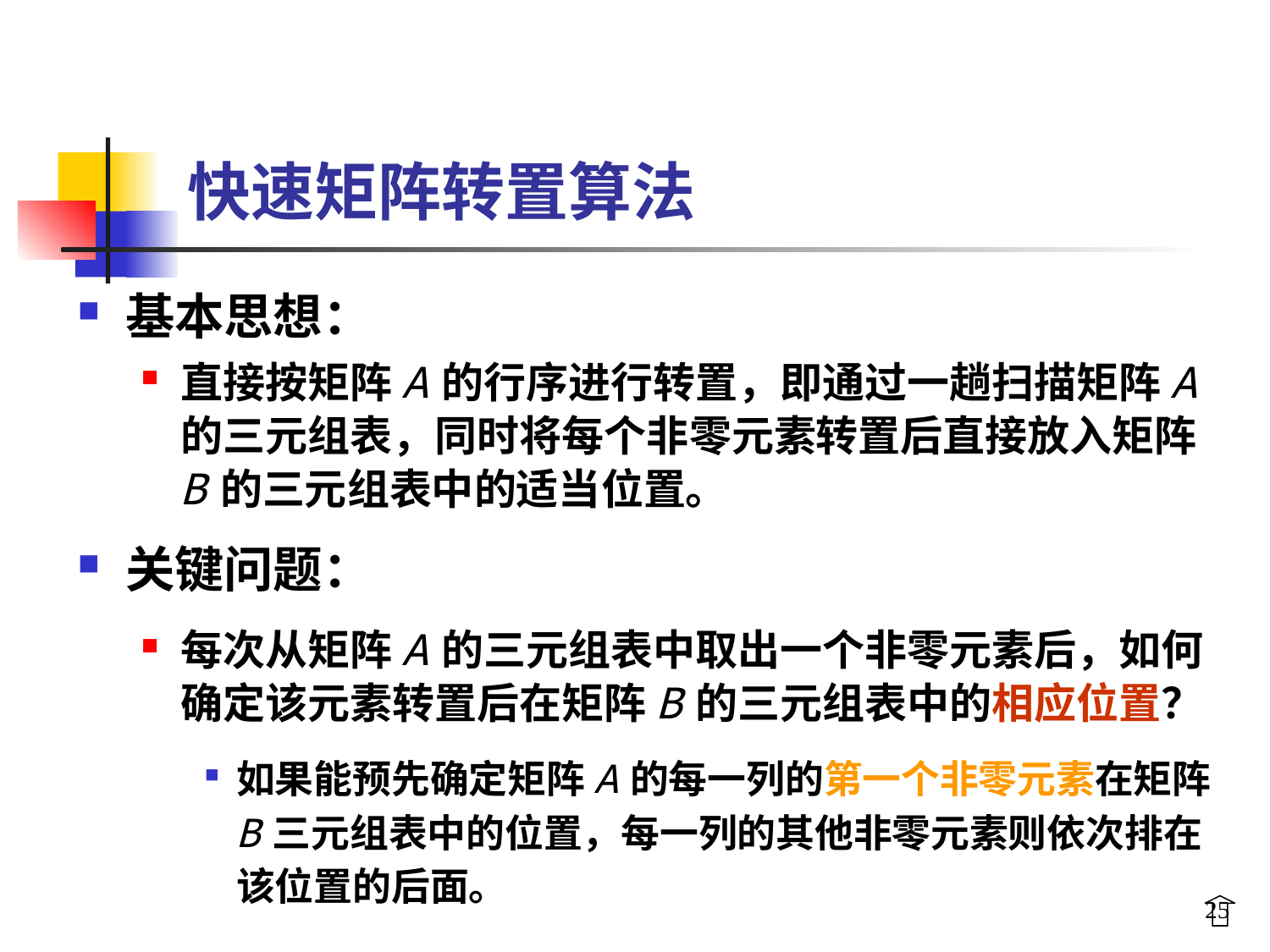

# 快速矩阵转置算法
基本思想：
直接按矩阵A的行序进行转置，即通过一趟扫描矩阵A的三元组表，同时将每个非零元素转置后直接放入矩阵B的三元组表中的适当位置。
关键问题：
每次从矩阵A的三元组表中取出一个非零元素后，如何确定该元素转置后在矩阵B的三元组表中的相应位置？
如果能预先确定矩阵A的每一列的第一个非零元素在矩阵B三元组表中的位置，每一列的其他非零元素则依次排在该位置的后面。
25